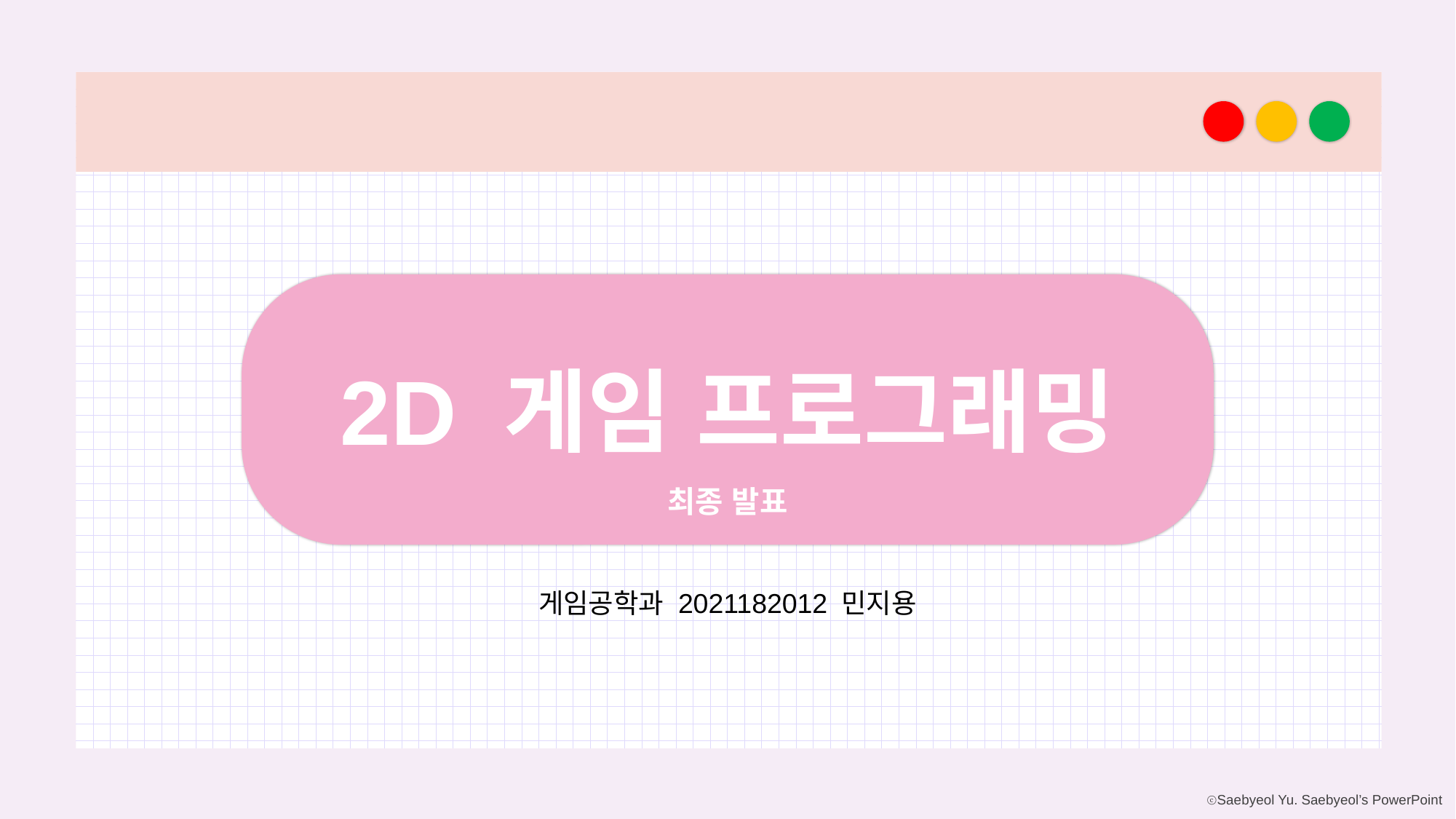

2D 게임 프로그래밍
최종 발표
게임공학과 2021182012 민지용